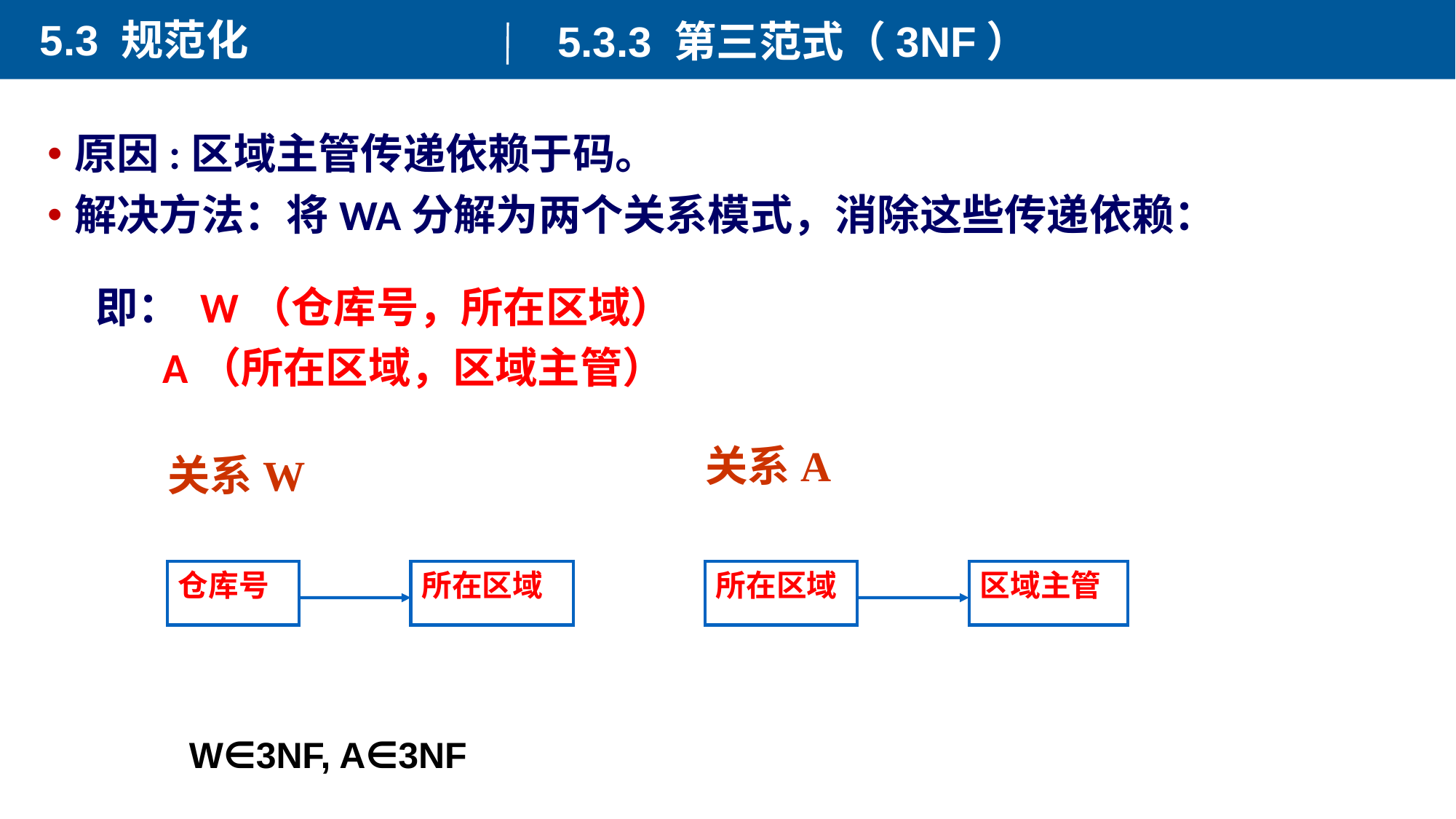

5.3 规范化
5.3.3 第三范式（3NF）
原因:区域主管传递依赖于码。
解决方法：将WA分解为两个关系模式，消除这些传递依赖：
    即： W（仓库号，所在区域）
            A（所在区域，区域主管）
关系A
关系W
仓库号
所在区域
所在区域
区域主管

W∈3NF, A∈3NF